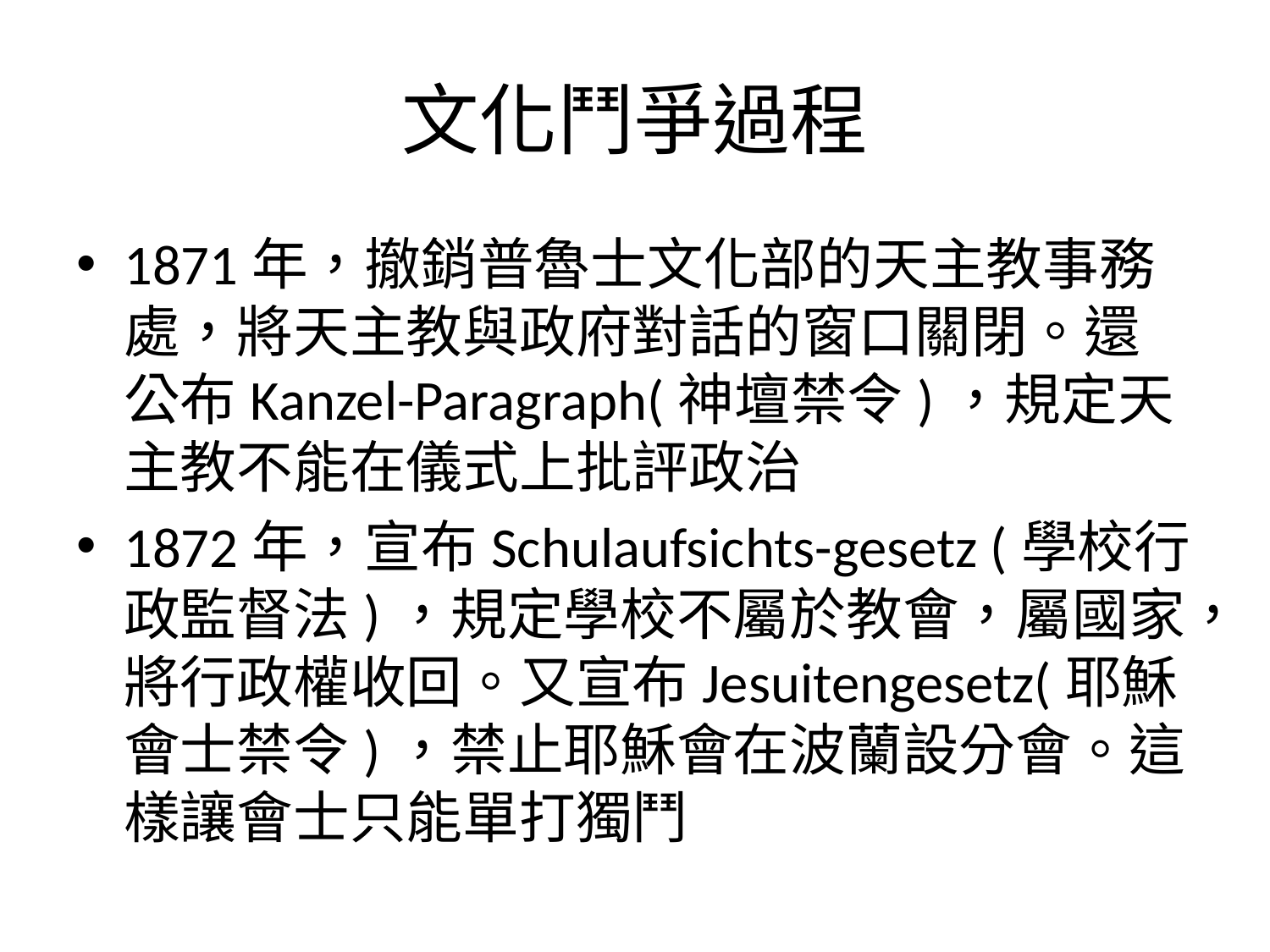

# 文化鬥爭過程
1871年，撤銷普魯士文化部的天主教事務處，將天主教與政府對話的窗口關閉。還公布Kanzel-Paragraph(神壇禁令)，規定天主教不能在儀式上批評政治
1872年，宣布Schulaufsichts-gesetz (學校行政監督法)，規定學校不屬於教會，屬國家，將行政權收回。又宣布Jesuitengesetz(耶穌會士禁令)，禁止耶穌會在波蘭設分會。這樣讓會士只能單打獨鬥